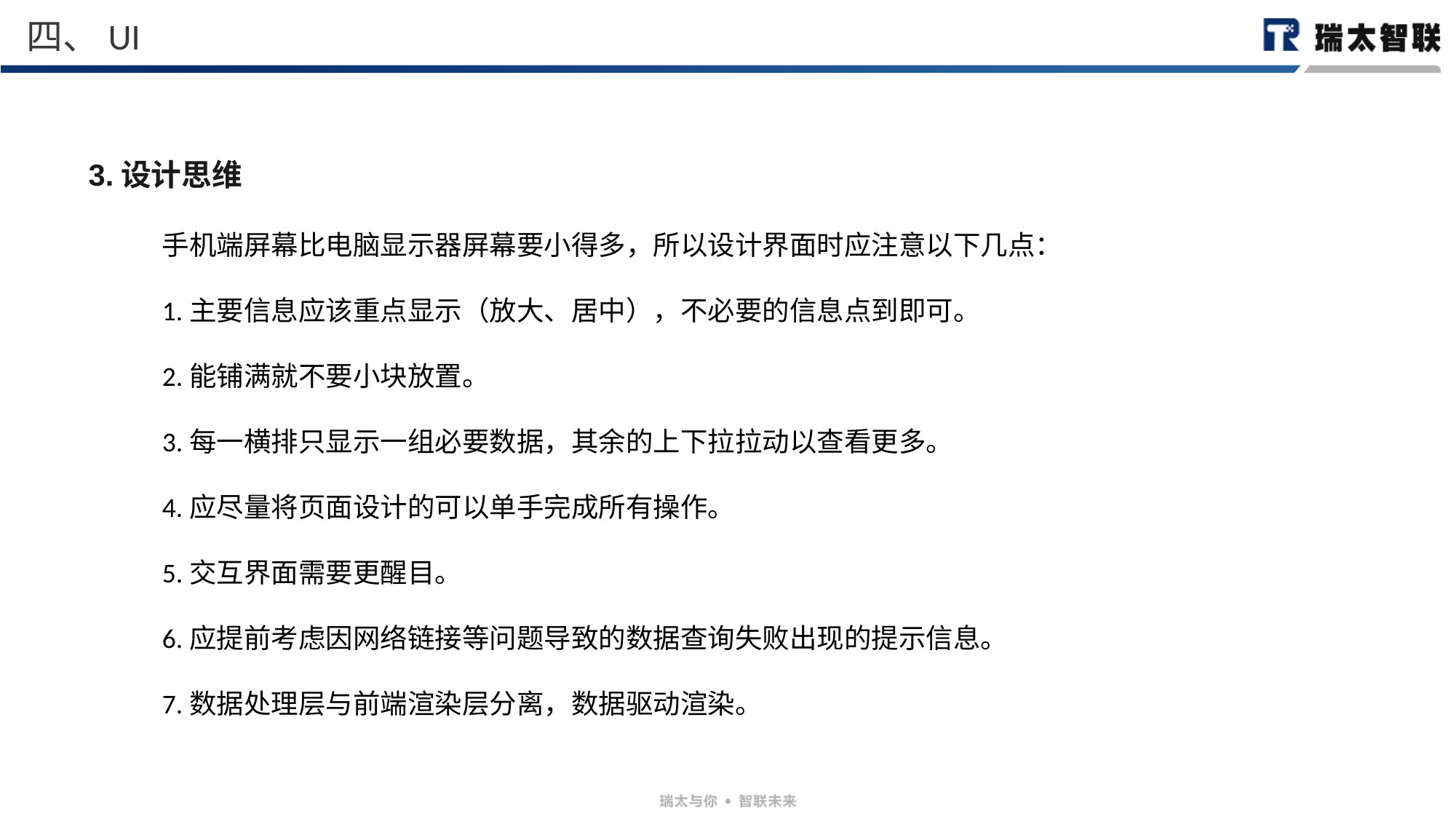

四、UI
3.设计思维
手机端屏幕比电脑显示器屏幕要小得多，所以设计界面时应注意以下几点：

1.主要信息应该重点显示（放大、居中），不必要的信息点到即可。

2.能铺满就不要小块放置。

3.每一横排只显示一组必要数据，其余的上下拉拉动以查看更多。

4.应尽量将页面设计的可以单手完成所有操作。

5.交互界面需要更醒目。

6.应提前考虑因网络链接等问题导致的数据查询失败出现的提示信息。

7.数据处理层与前端渲染层分离，数据驱动渲染。